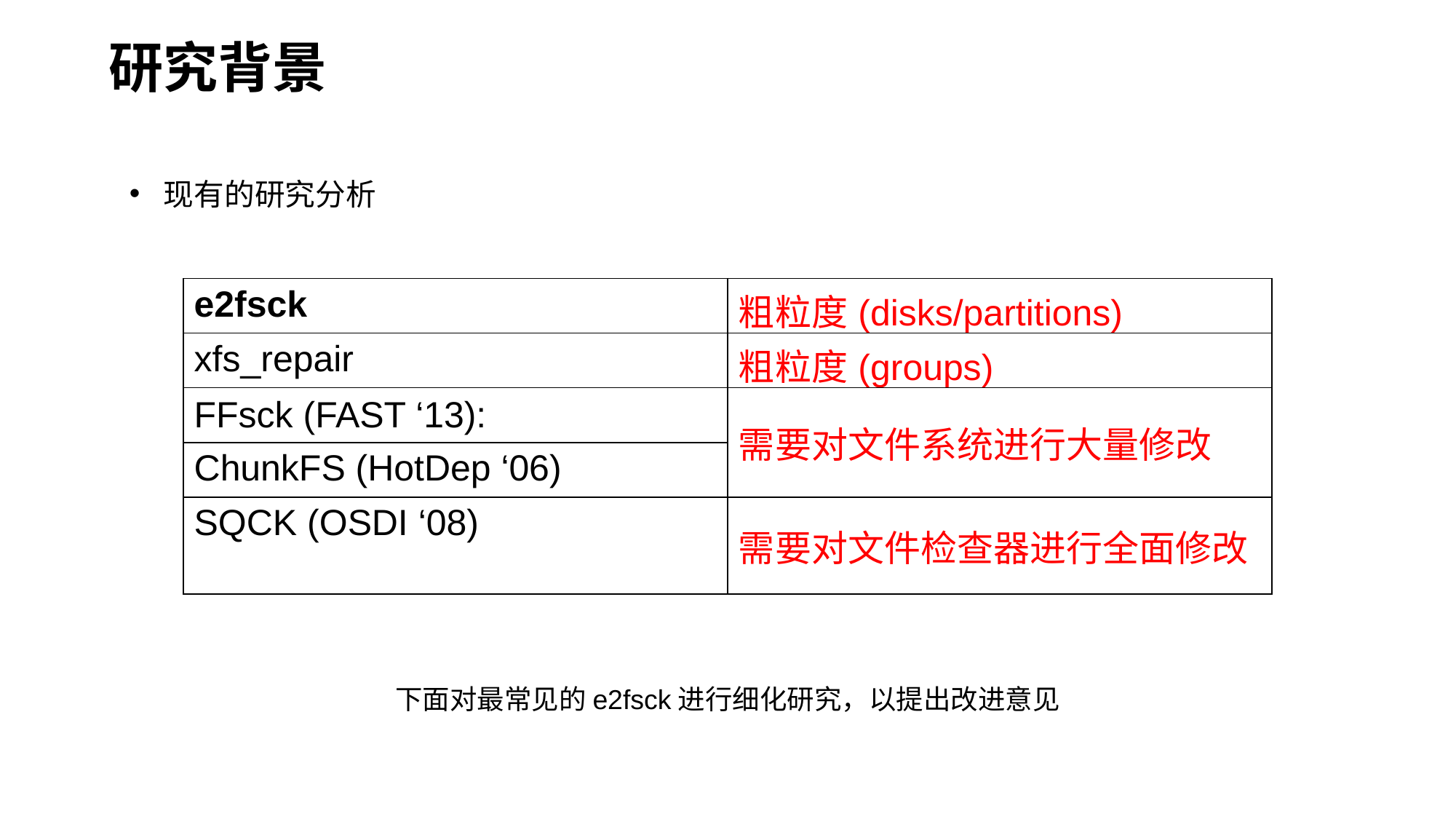

# 研究背景
现有的研究分析
| e2fsck | 粗粒度(disks/partitions) |
| --- | --- |
| xfs\_repair | 粗粒度(groups) |
| FFsck (FAST ‘13): | 需要对文件系统进行大量修改 |
| ChunkFS (HotDep ‘06) |  |
| SQCK (OSDI ‘08) | 需要对文件检查器进行全面修改 |
下面对最常见的e2fsck进行细化研究，以提出改进意见